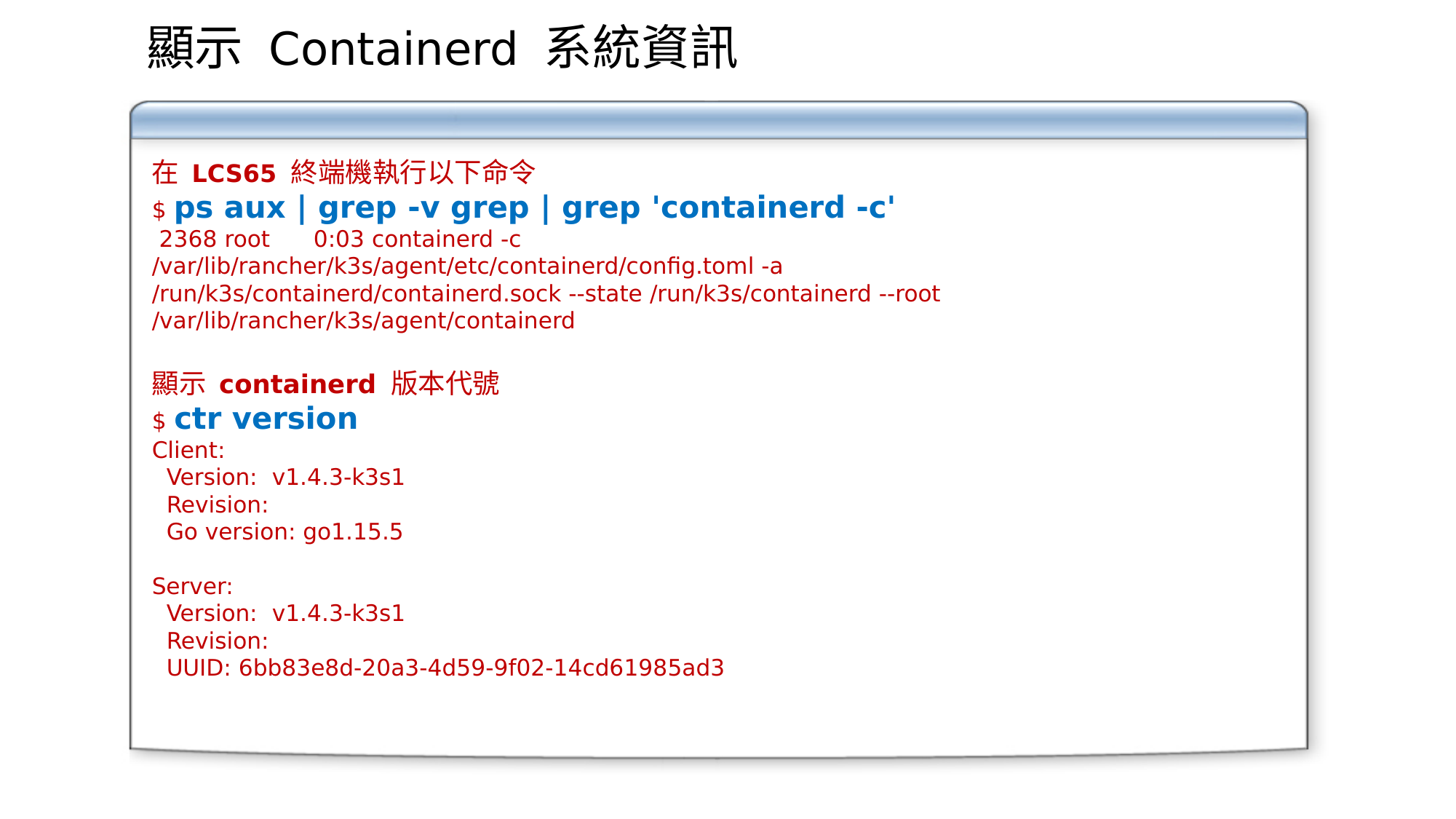

# 顯示 Containerd 系統資訊
在 LCS65 終端機執行以下命令
$ ps aux | grep -v grep | grep 'containerd -c'
 2368 root      0:03 containerd -c /var/lib/rancher/k3s/agent/etc/containerd/config.toml -a /run/k3s/containerd/containerd.sock --state /run/k3s/containerd --root /var/lib/rancher/k3s/agent/containerd

顯示 containerd 版本代號
$ ctr version
Client:
  Version:  v1.4.3-k3s1
  Revision:
  Go version: go1.15.5

Server:
  Version:  v1.4.3-k3s1
  Revision:
  UUID: 6bb83e8d-20a3-4d59-9f02-14cd61985ad3